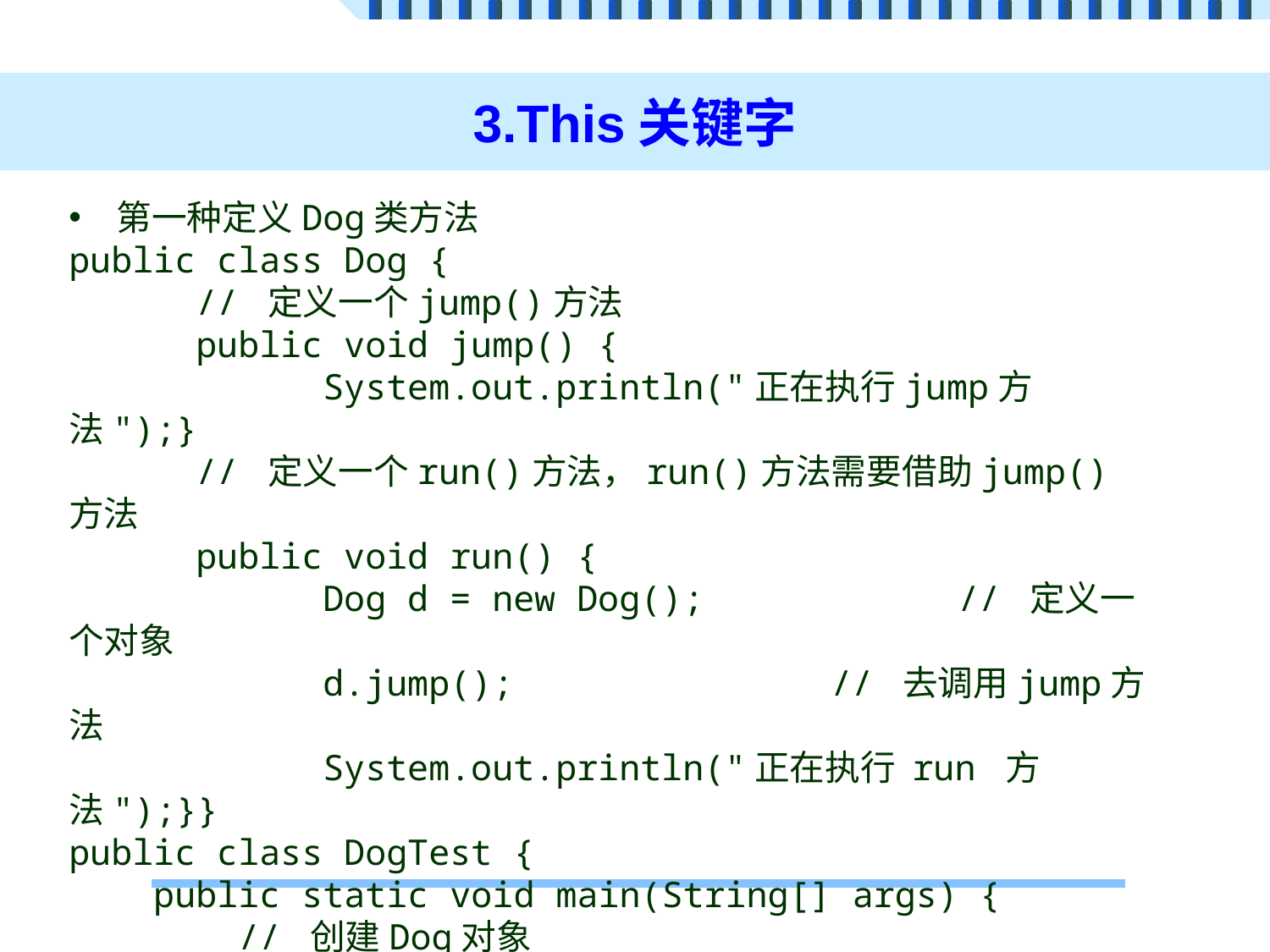

# 3.This关键字
第一种定义Dog类方法
public class Dog {
	// 定义一个jump()方法
	public void jump() {
		System.out.println("正在执行jump方法");}
	// 定义一个run()方法，run()方法需要借助jump()方法
	public void run() {
		Dog d = new Dog();		// 定义一个对象
		d.jump();			// 去调用jump方法
		System.out.println("正在执行 run 方法");}}
public class DogTest {
    public static void main(String[] args) {
        // 创建Dog对象
        Dog dog = new Dog();
        // 调用Dog对象的run()方法
        dog.run();}}